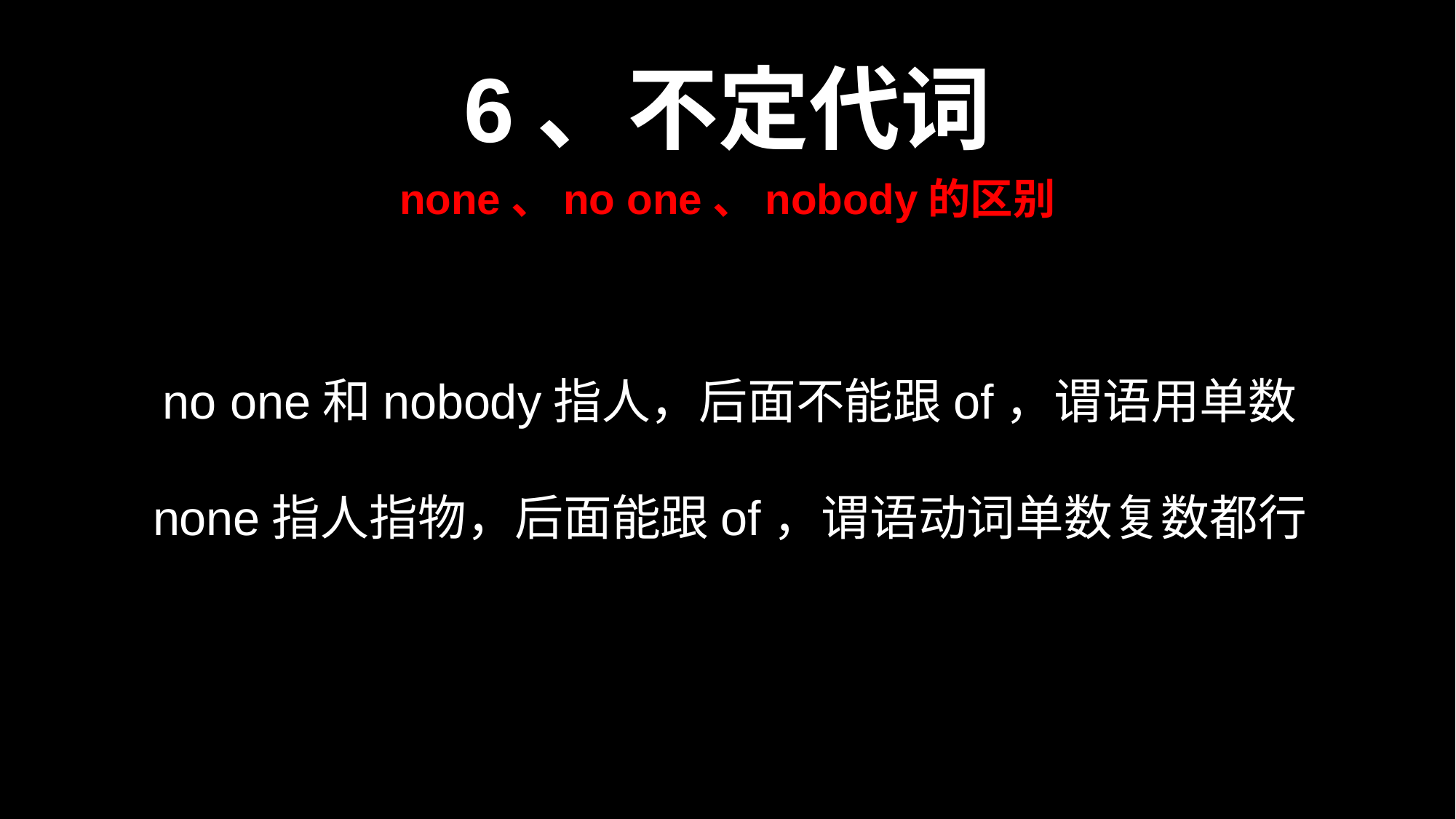

6、不定代词
none、no one、nobody的区别
no one和nobody指人，后面不能跟of，谓语用单数

none指人指物，后面能跟of，谓语动词单数复数都行